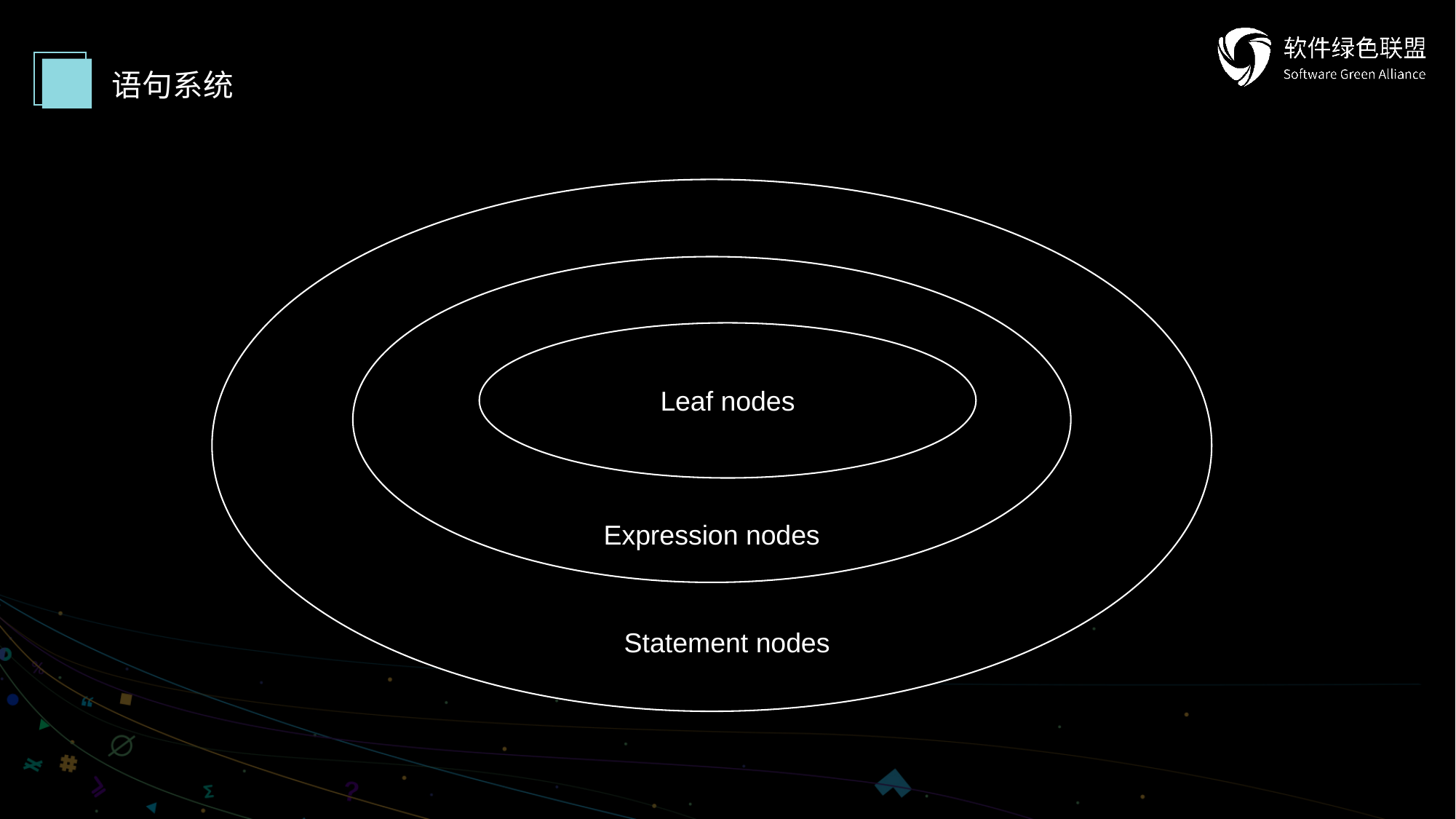

语句系统
odes.

    Statement nodes

Expression nodes
Leaf nodes